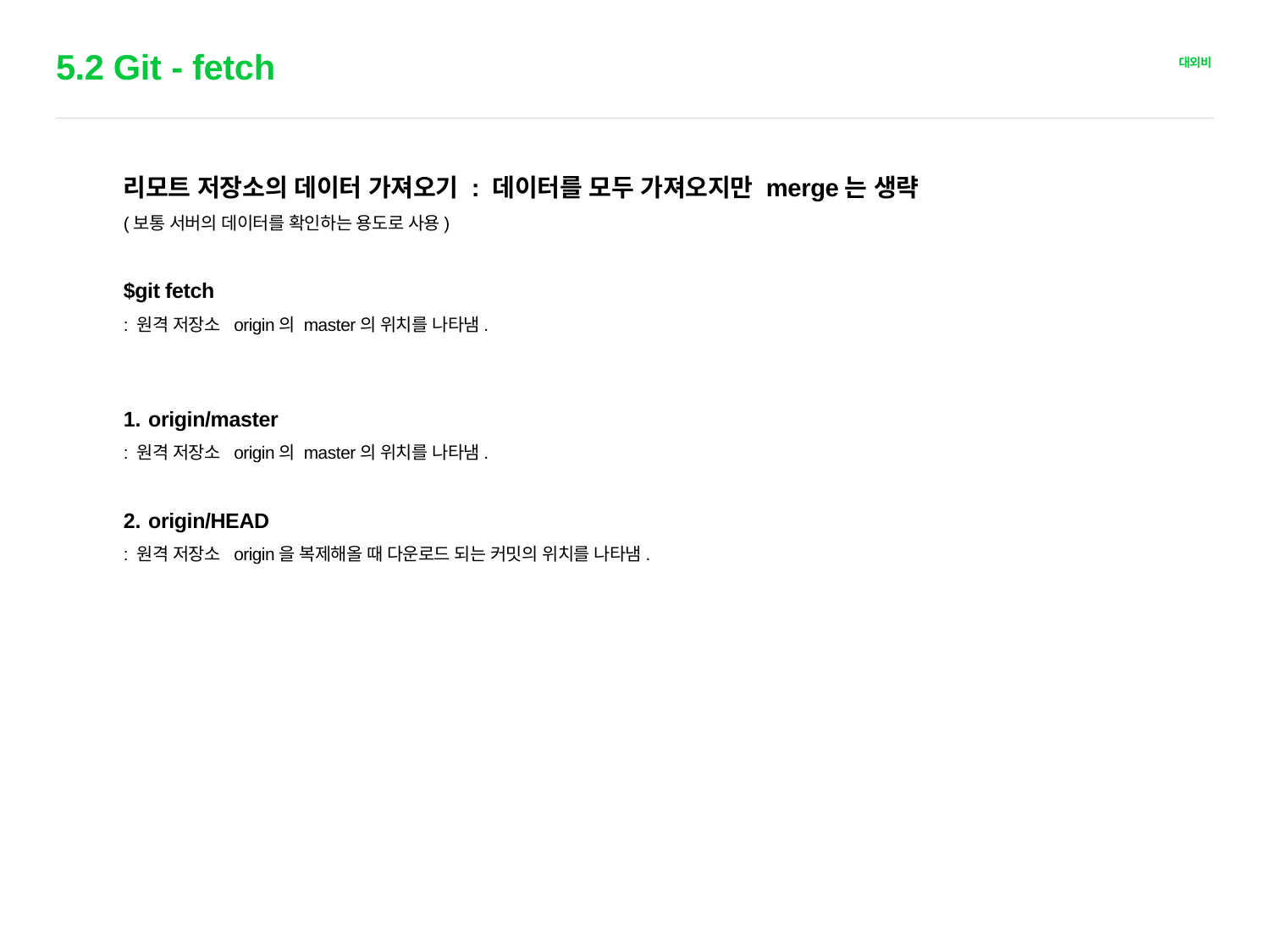

# 5.2 Git - fetch
리모트 저장소의 데이터 가져오기 : 데이터를 모두 가져오지만 merge는 생략
(보통 서버의 데이터를 확인하는 용도로 사용)

$git fetch
: 원격 저장소  origin의 master의 위치를 나타냄.

origin/master
: 원격 저장소  origin의 master의 위치를 나타냄.

origin/HEAD
: 원격 저장소  origin을 복제해올 때 다운로드 되는 커밋의 위치를 나타냄.